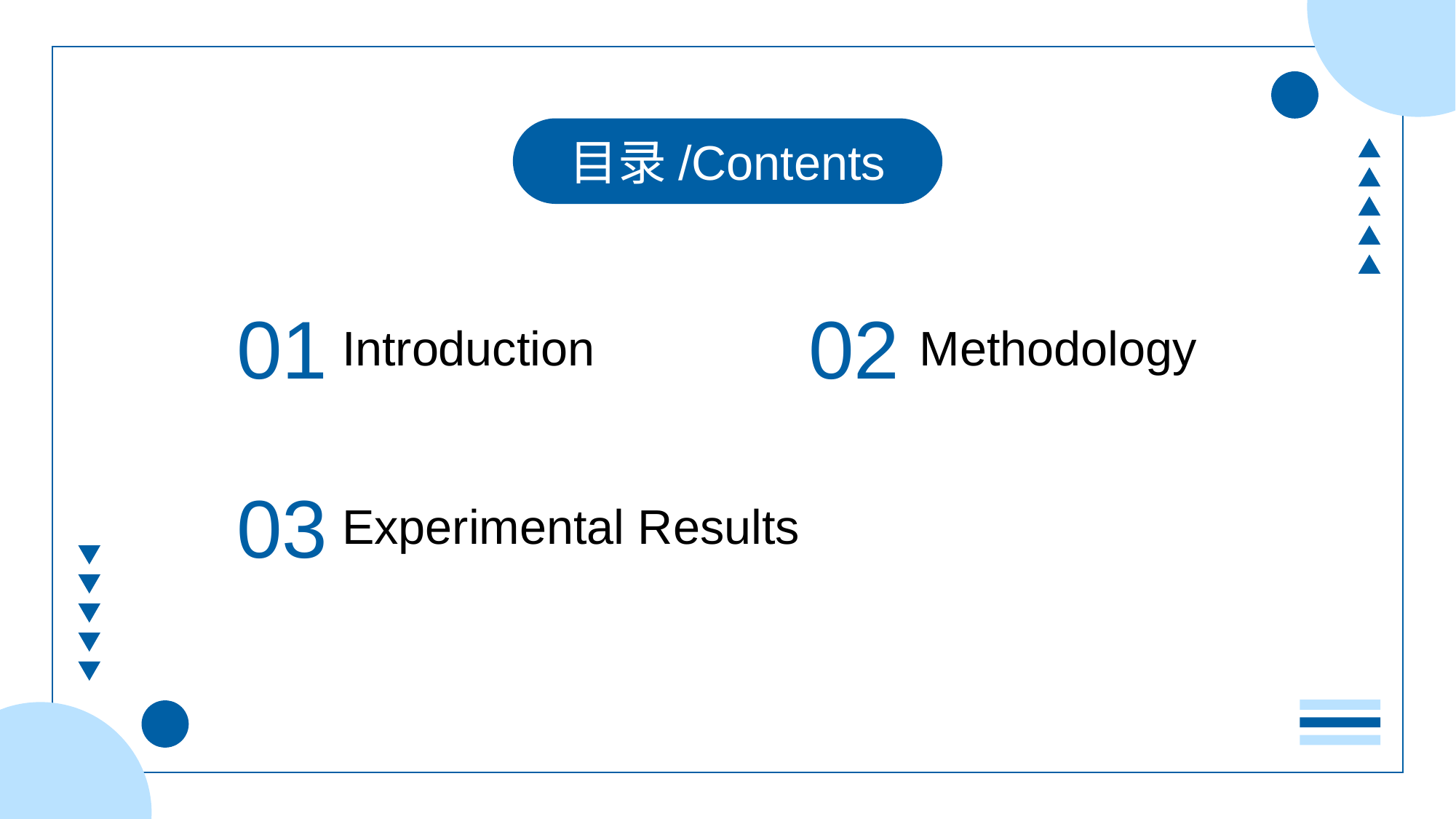

目录/Contents
01
02
Introduction
Methodology
03
Experimental Results